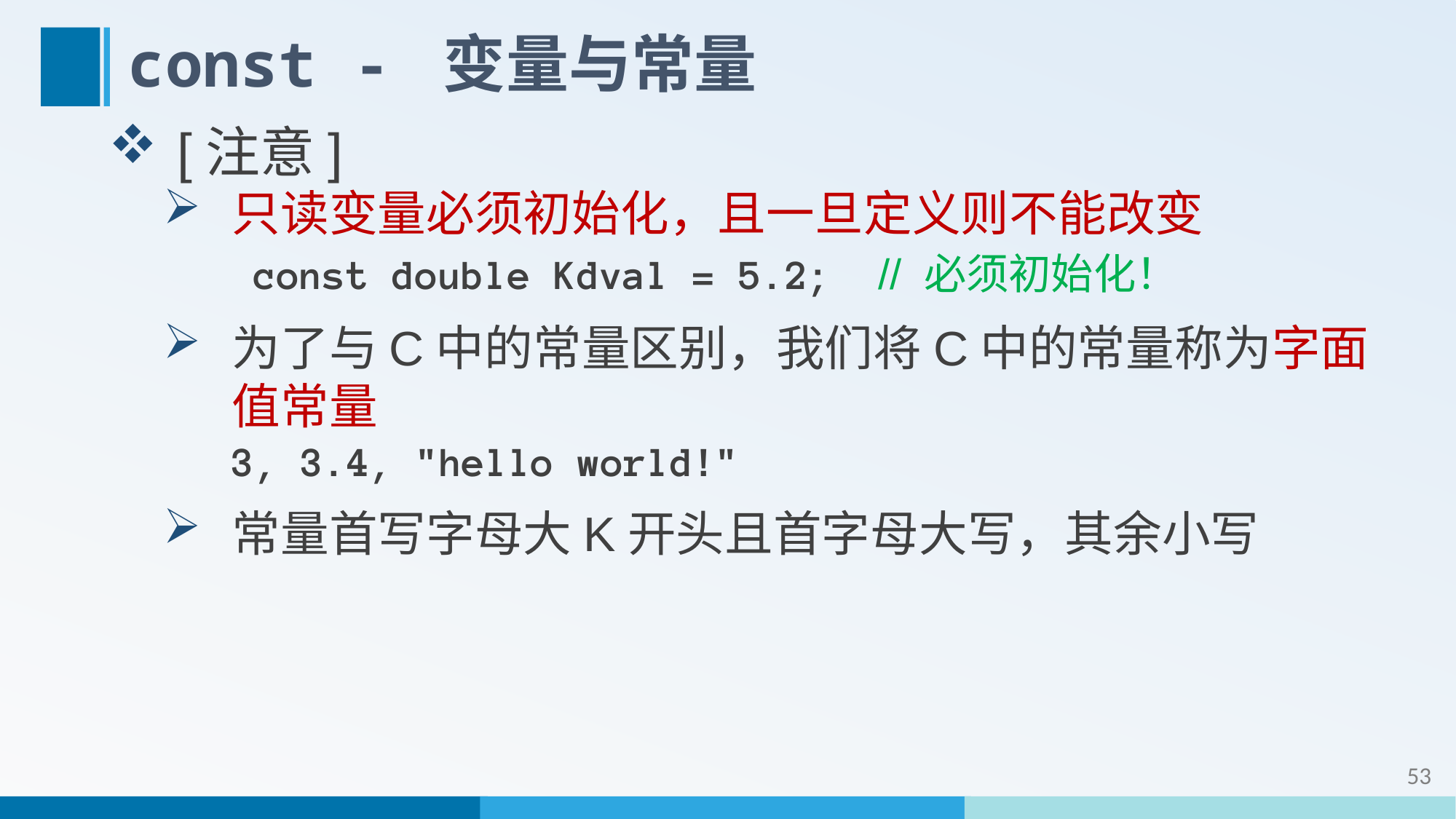

# const - 变量与常量
[注意]
只读变量必须初始化，且一旦定义则不能改变
 const double Kdval = 5.2;  // 必须初始化！
为了与C中的常量区别，我们将C中的常量称为字面值常量
3, 3.4, "hello world!"
常量首写字母大K开头且首字母大写，其余小写